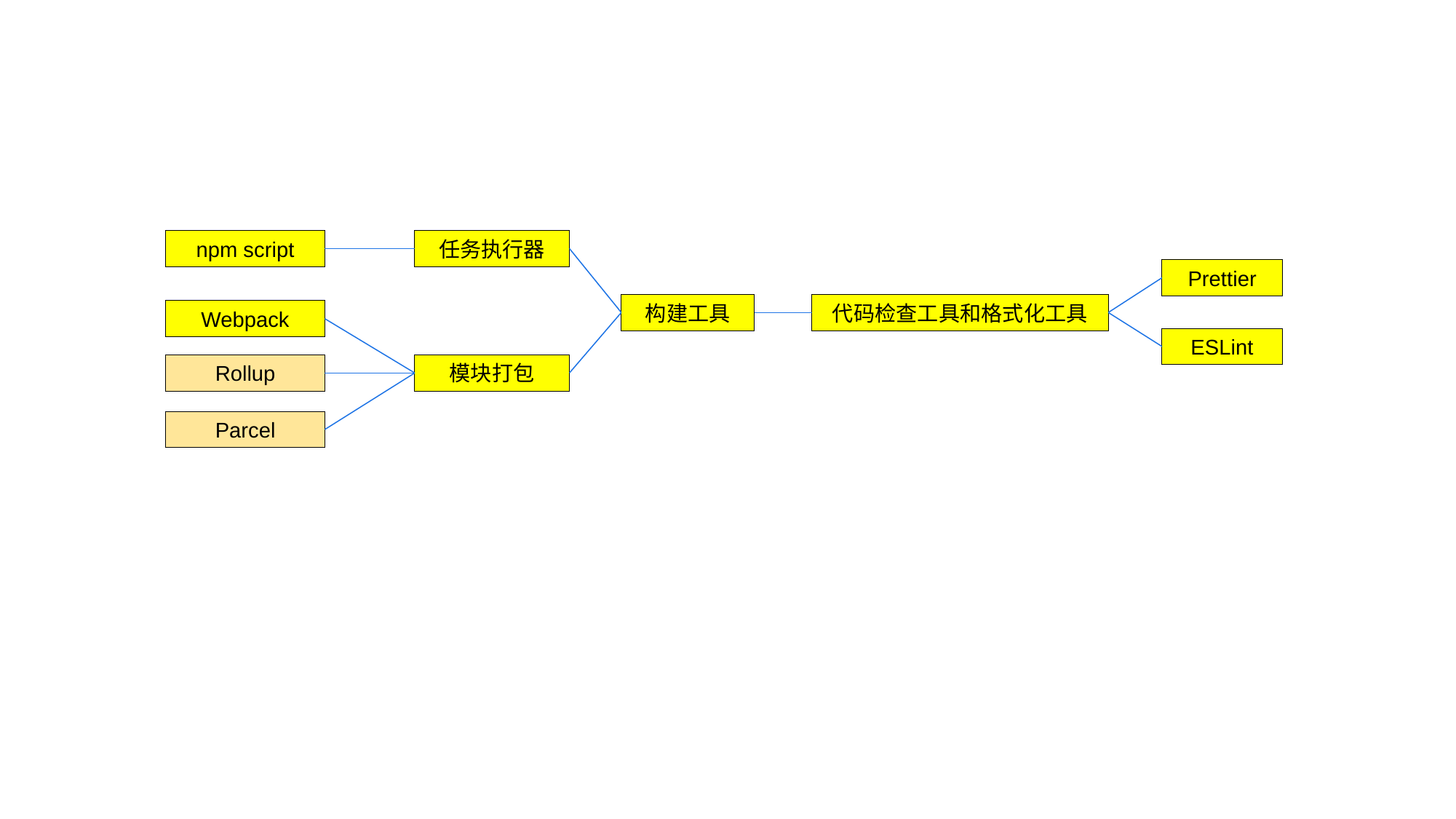

npm script
任务执行器
Prettier
代码检查工具和格式化工具
构建工具
Webpack
ESLint
Rollup
模块打包
Parcel